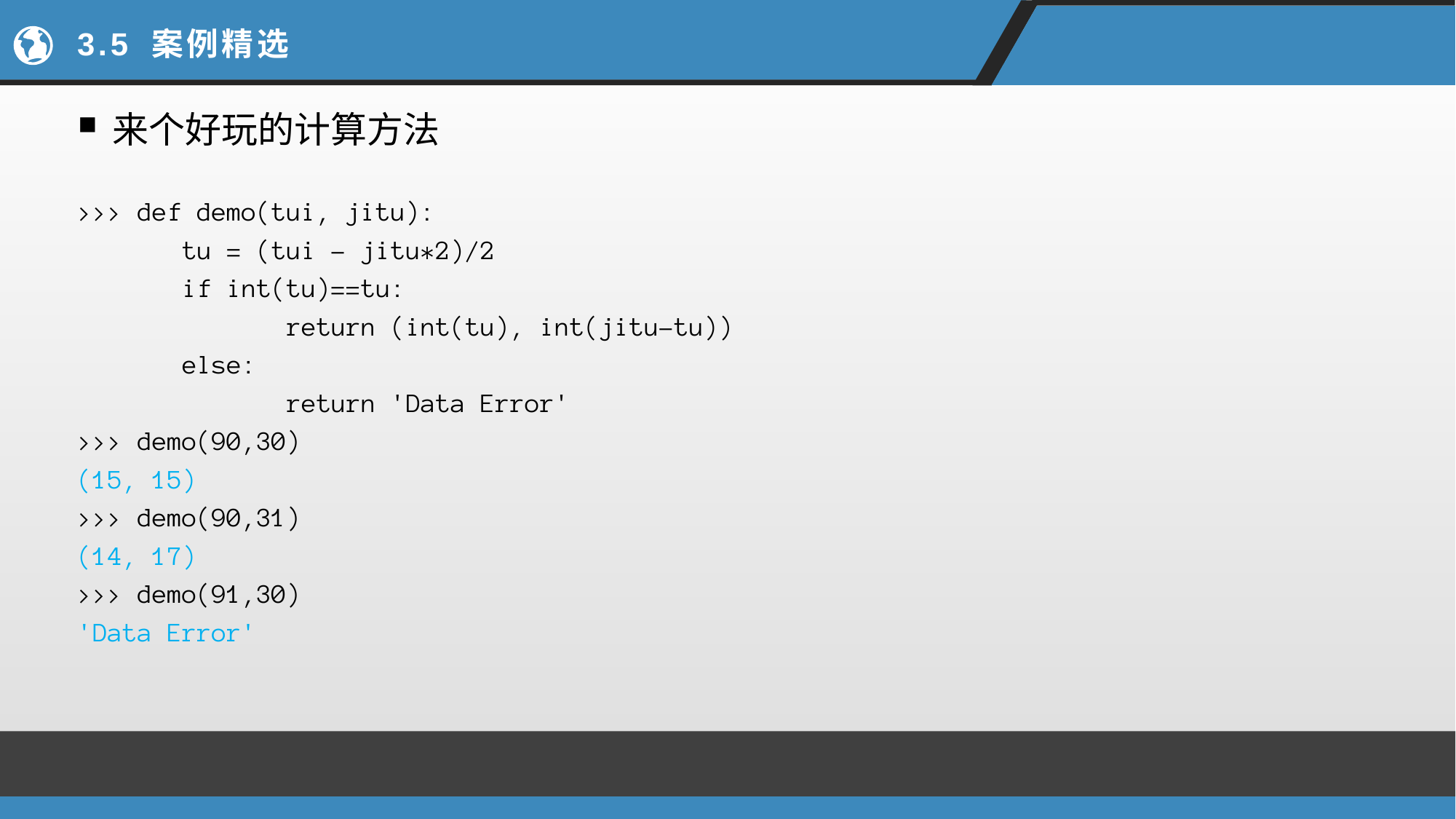

# 3.5 案例精选

来个好玩的计算方法

>>> def demo(tui, jitu):
       tu = (tui - jitu*2)/2
       if int(tu)==tu:
              return (int(tu), int(jitu-tu))
       else:
              return 'Data Error'
>>> demo(90,30)
(15, 15)
>>> demo(90,31)
(14, 17)
>>> demo(91,30)
'Data Error'